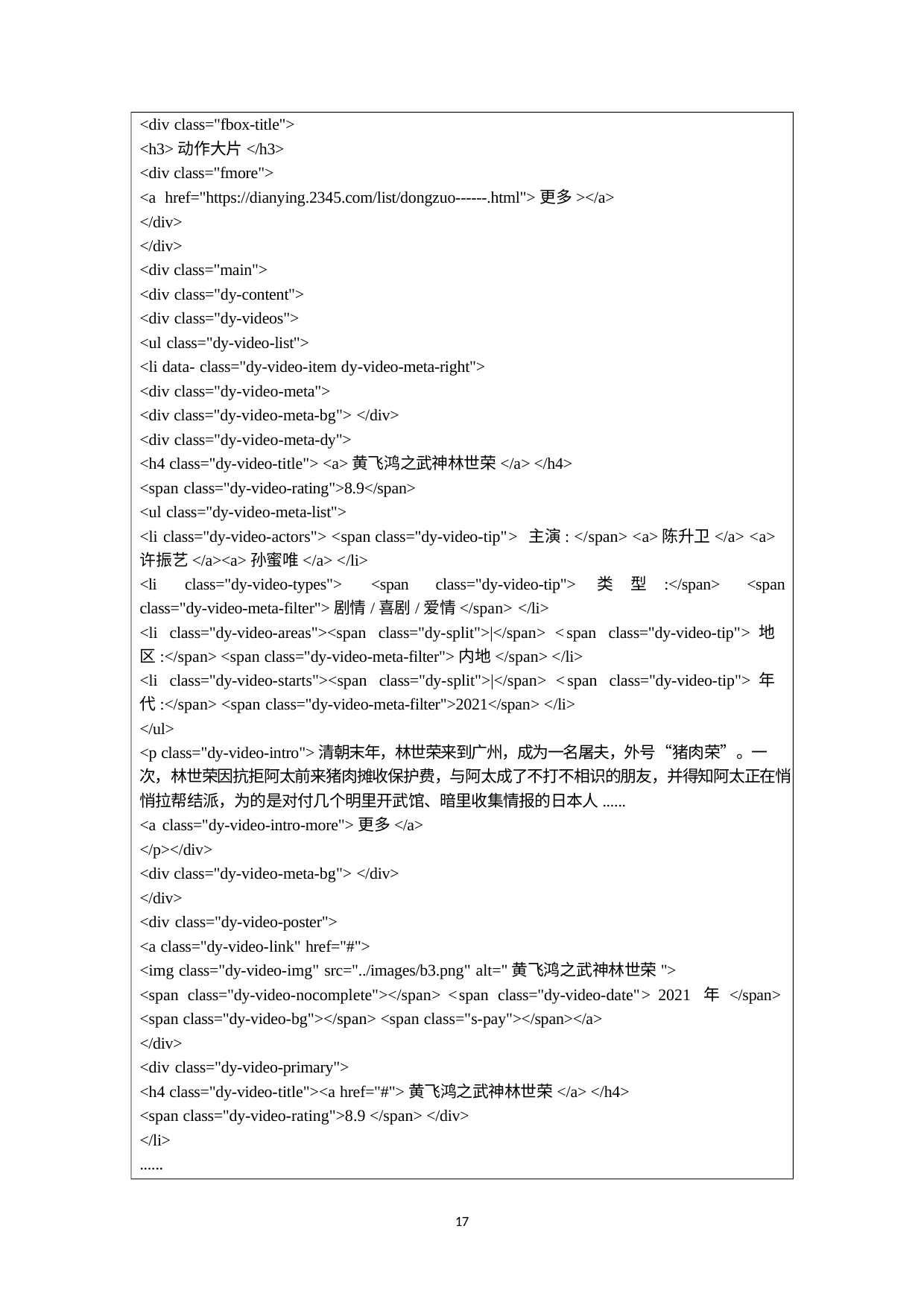

<div class="fbox-title">
<h3>动作大片</h3>
<div class="fmore">
<a href="https://dianying.2345.com/list/dongzuo------.html">更多></a>
</div>
</div>
<div class="main">
<div class="dy-content">
<div class="dy-videos">
<ul class="dy-video-list">
<li data- class="dy-video-item dy-video-meta-right">
<div class="dy-video-meta">
<div class="dy-video-meta-bg"> </div>
<div class="dy-video-meta-dy">
<h4 class="dy-video-title"> <a>黄飞鸿之武神林世荣</a> </h4>
<span class="dy-video-rating">8.9</span>
<ul class="dy-video-meta-list">
<li class="dy-video-actors"> <span class="dy-video-tip"> 主演: </span> <a>陈升卫</a> <a>许振艺</a><a>孙蜜唯</a> </li>
<li	class="dy-video-types">	<span	class="dy-video-tip">	类	型	:</span>	<span class="dy-video-meta-filter">剧情/喜剧/爱情</span> </li>
<li class="dy-video-areas"><span class="dy-split">|</span> <span class="dy-video-tip"> 地区:</span> <span class="dy-video-meta-filter">内地</span> </li>
<li class="dy-video-starts"><span class="dy-split">|</span> <span class="dy-video-tip"> 年代:</span> <span class="dy-video-meta-filter">2021</span> </li>
</ul>
<p class="dy-video-intro">清朝末年，林世荣来到广州，成为一名屠夫，外号“猪肉荣”。一次，林世荣因抗拒阿太前来猪肉摊收保护费，与阿太成了不打不相识的朋友，并得知阿太正在悄悄拉帮结派，为的是对付几个明里开武馆、暗里收集情报的日本人......
<a class="dy-video-intro-more">更多</a>
</p></div>
<div class="dy-video-meta-bg"> </div>
</div>
<div class="dy-video-poster">
<a class="dy-video-link" href="#">
<img class="dy-video-img" src="../images/b3.png" alt="黄飞鸿之武神林世荣">
<span class="dy-video-nocomplete"></span> <span class="dy-video-date"> 2021 年 </span>
<span class="dy-video-bg"></span> <span class="s-pay"></span></a>
</div>
<div class="dy-video-primary">
<h4 class="dy-video-title"><a href="#">黄飞鸿之武神林世荣</a> </h4>
<span class="dy-video-rating">8.9 </span> </div>
</li>
......

17